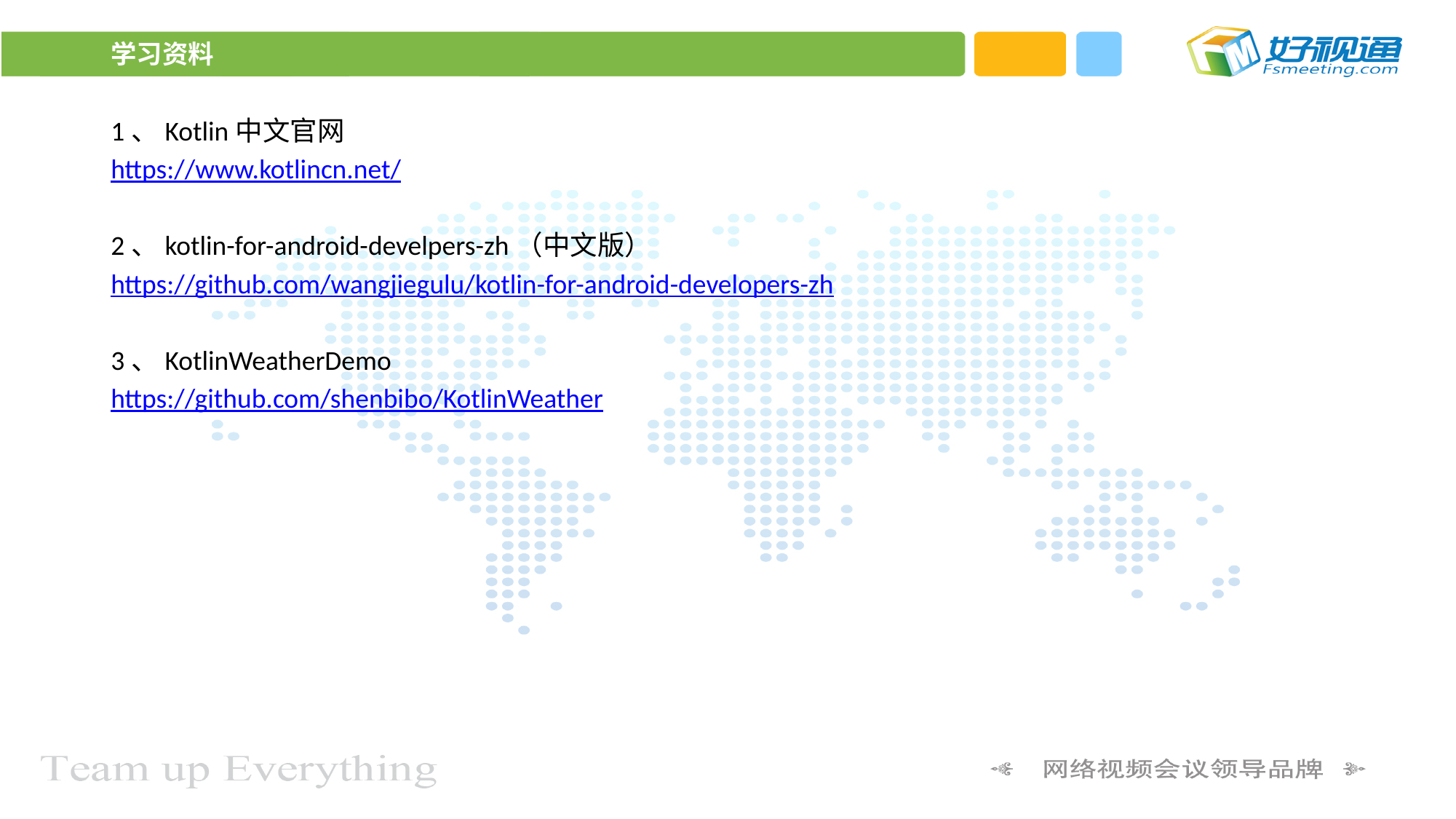

# 学习资料
1、Kotlin中文官网
https://www.kotlincn.net/

2、kotlin-for-android-develpers-zh（中文版）
https://github.com/wangjiegulu/kotlin-for-android-developers-zh

3、KotlinWeatherDemo
https://github.com/shenbibo/KotlinWeather